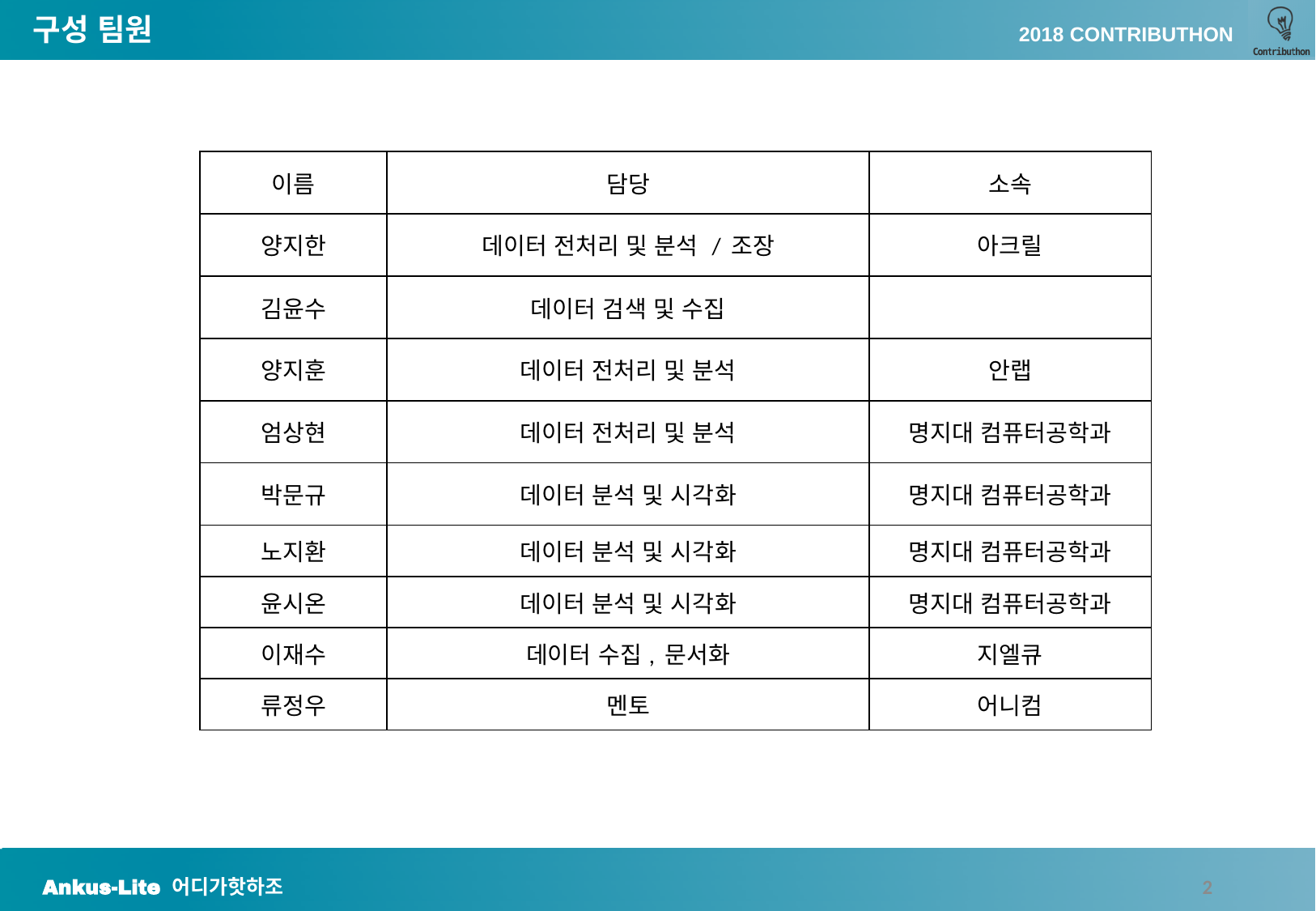

구성 팀원
| 이름 | 담당 | 소속 |
| --- | --- | --- |
| 양지한 | 데이터 전처리 및 분석 / 조장 | 아크릴 |
| 김윤수 | 데이터 검색 및 수집 |  |
| 양지훈 | 데이터 전처리 및 분석 | 안랩 |
| 엄상현 | 데이터 전처리 및 분석 | 명지대 컴퓨터공학과 |
| 박문규 | 데이터 분석 및 시각화 | 명지대 컴퓨터공학과 |
| 노지환 | 데이터 분석 및 시각화 | 명지대 컴퓨터공학과 |
| 윤시온 | 데이터 분석 및 시각화 | 명지대 컴퓨터공학과 |
| 이재수 | 데이터 수집, 문서화 | 지엘큐 |
| 류정우 | 멘토 | 어니컴 |
2